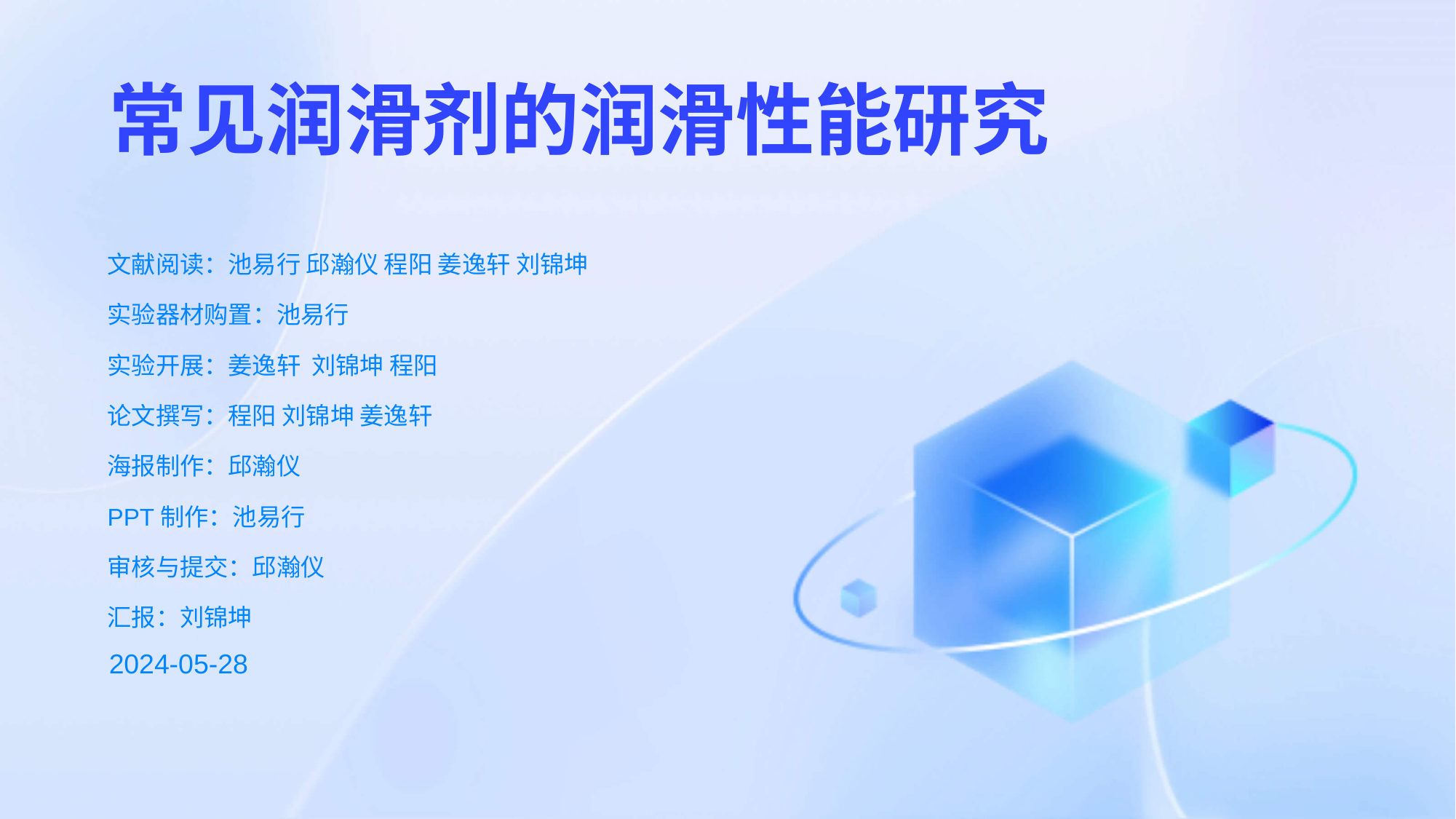

常见润滑剂的润滑性能研究

文献阅读：池易行 邱瀚仪 程阳 姜逸轩 刘锦坤
实验器材购置：池易行
实验开展：姜逸轩  刘锦坤 程阳
论文撰写：程阳 刘锦坤 姜逸轩
海报制作：邱瀚仪
PPT制作：池易行
审核与提交：邱瀚仪
汇报：刘锦坤
2024-05-28